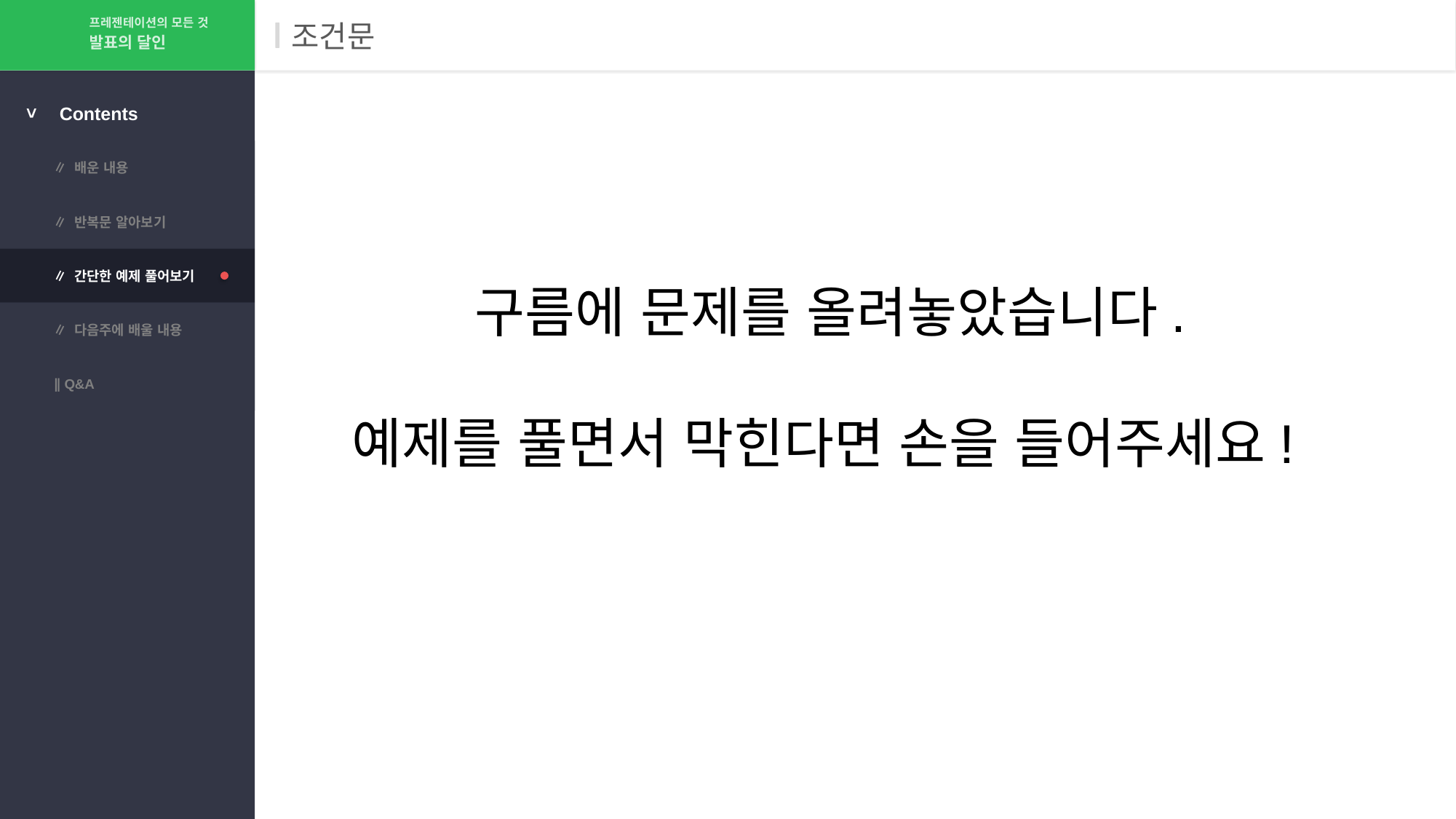

프레젠테이션의 모든 것
# 조건문
발표의 달인
>
Contents
∥ 배운 내용
∥ 반복문 알아보기
∥ 간단한 예제 풀어보기

구름에 문제를 올려놓았습니다.

예제를 풀면서 막힌다면 손을 들어주세요!
∥ 다음주에 배울 내용
∥ Q&A